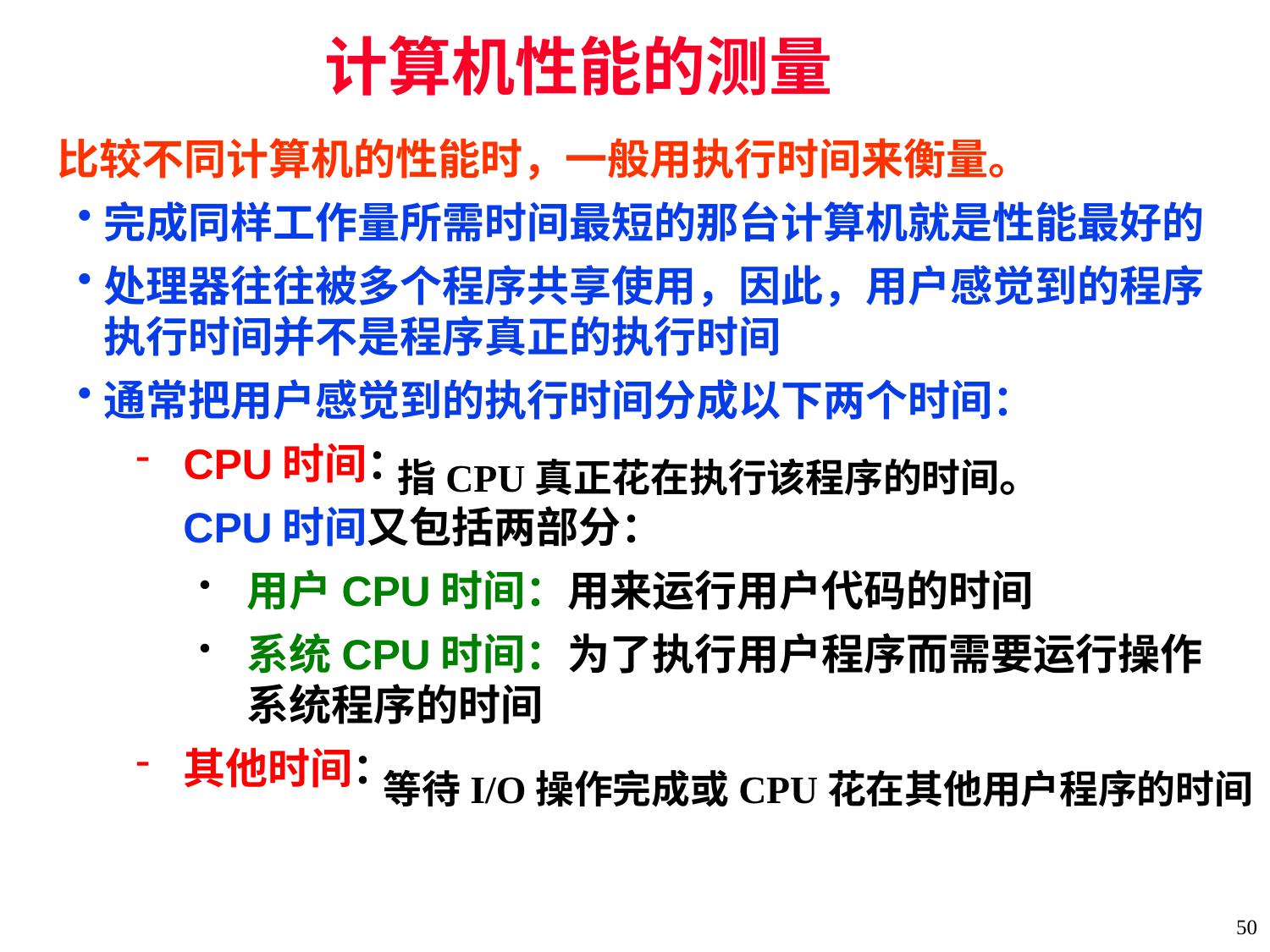

# 计算机性能的测量
    比较不同计算机的性能时，一般用执行时间来衡量。
完成同样工作量所需时间最短的那台计算机就是性能最好的
处理器往往被多个程序共享使用，因此，用户感觉到的程序执行时间并不是程序真正的执行时间
通常把用户感觉到的执行时间分成以下两个时间：
CPU时间：
    CPU时间又包括两部分：
用户CPU时间：用来运行用户代码的时间
系统CPU时间：为了执行用户程序而需要运行操作系统程序的时间
其他时间：
指CPU真正花在执行该程序的时间。
等待I/O操作完成或CPU花在其他用户程序的时间
50